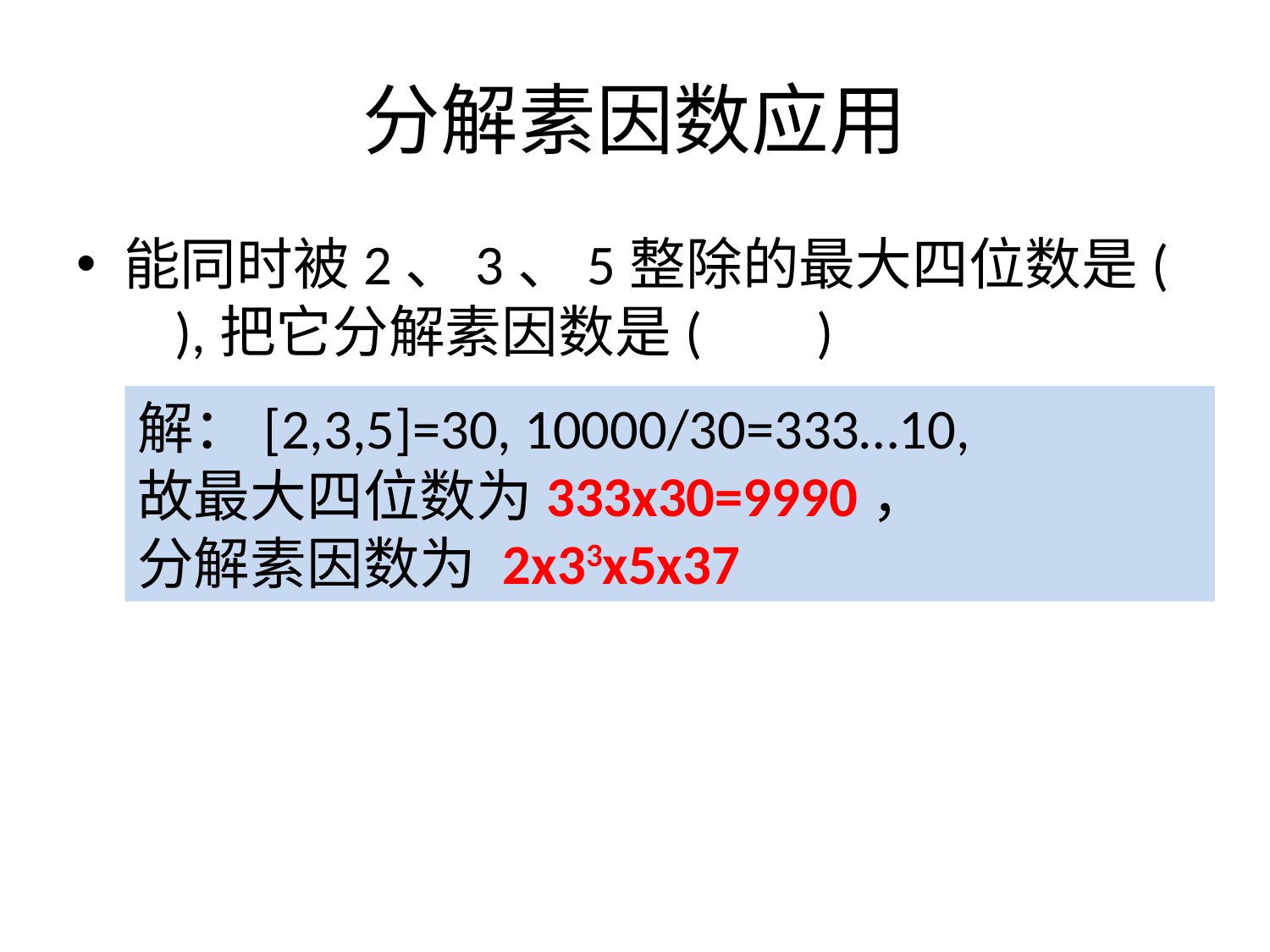

# 分解素因数应用
能同时被2、3、5整除的最大四位数是(      ),把它分解素因数是(         )
解：[2,3,5]=30, 10000/30=333…10,
故最大四位数为333x30=9990，
分解素因数为 2x33x5x37